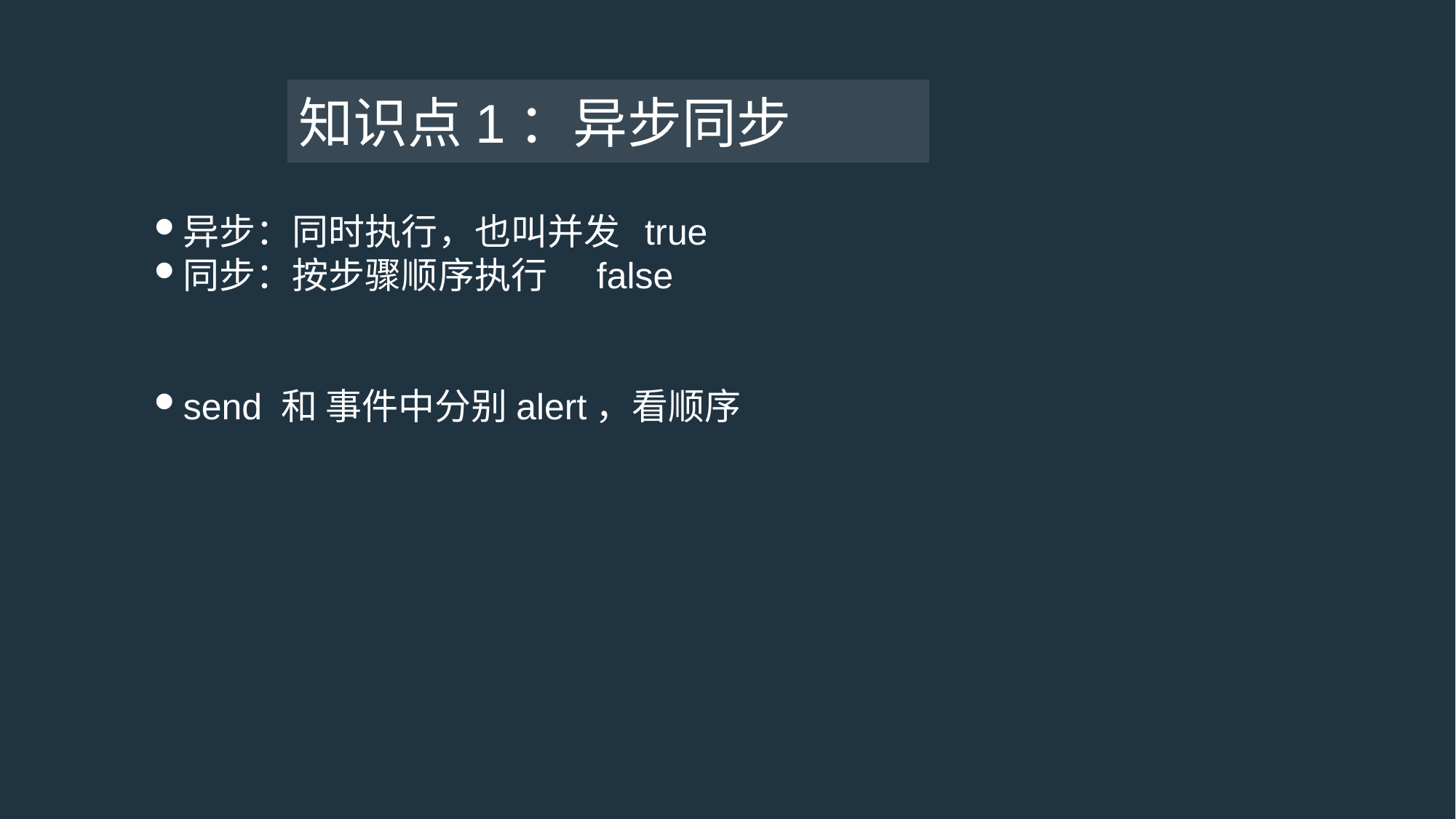

# 知识点1：异步同步
异步：同时执行，也叫并发  true
同步：按步骤顺序执行     false

send 和 事件中分别alert，看顺序